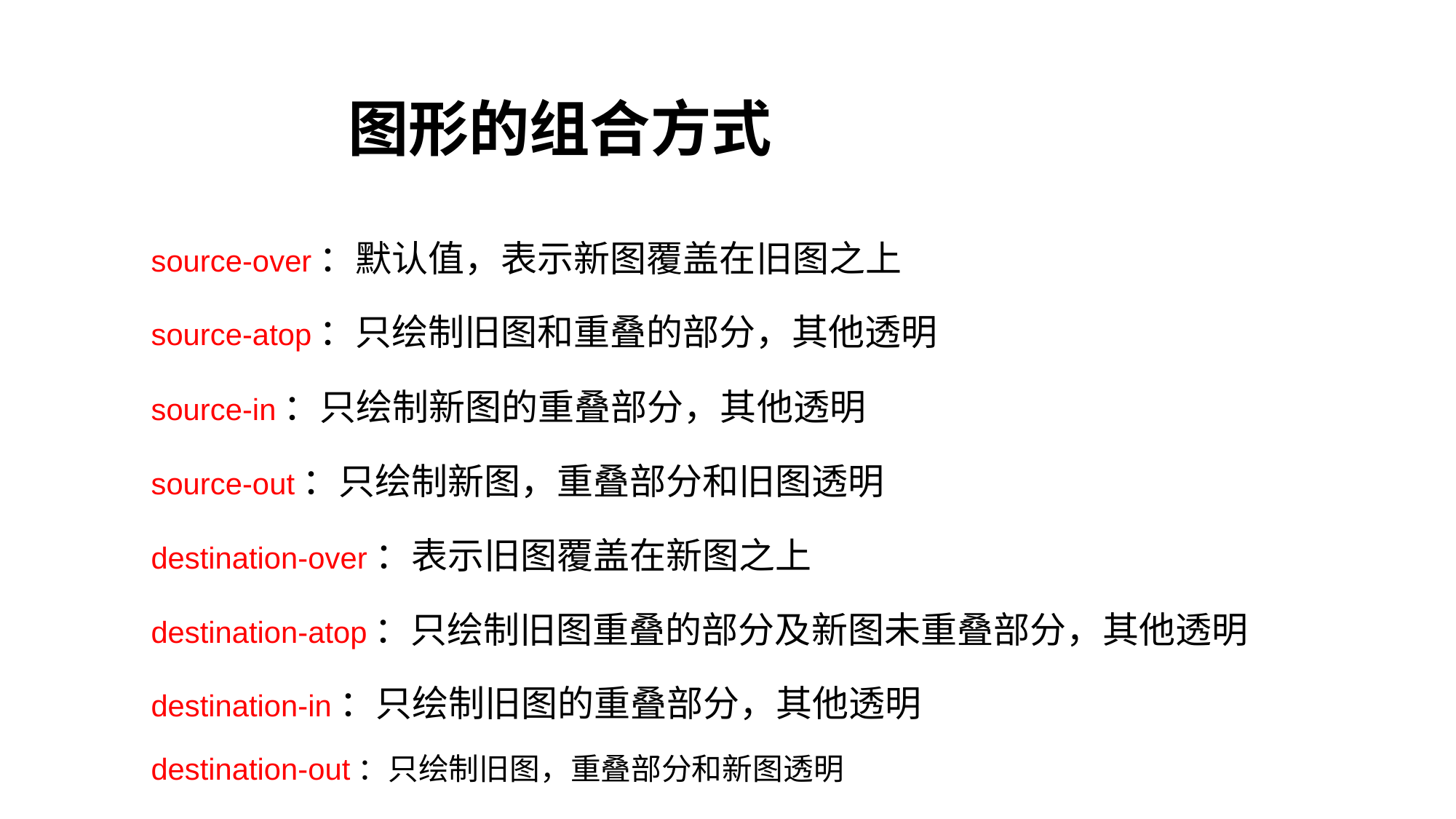

图形的组合方式
source-over：默认值，表示新图覆盖在旧图之上
source-atop：只绘制旧图和重叠的部分，其他透明
source-in：只绘制新图的重叠部分，其他透明
source-out：只绘制新图，重叠部分和旧图透明
destination-over：表示旧图覆盖在新图之上
destination-atop：只绘制旧图重叠的部分及新图未重叠部分，其他透明
destination-in：只绘制旧图的重叠部分，其他透明
destination-out：只绘制旧图，重叠部分和新图透明